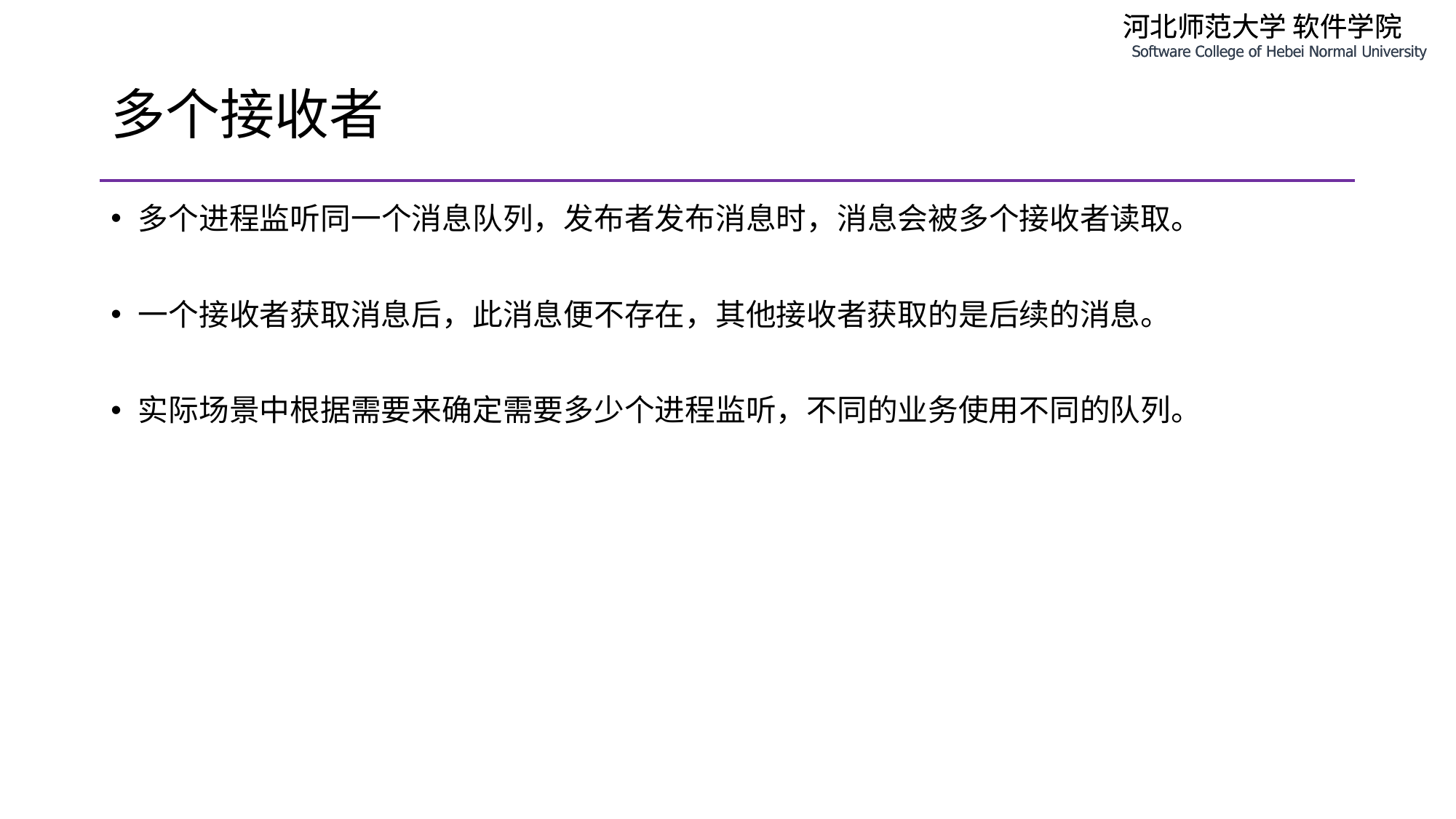

# 多个接收者
多个进程监听同一个消息队列，发布者发布消息时，消息会被多个接收者读取。

一个接收者获取消息后，此消息便不存在，其他接收者获取的是后续的消息。

实际场景中根据需要来确定需要多少个进程监听，不同的业务使用不同的队列。